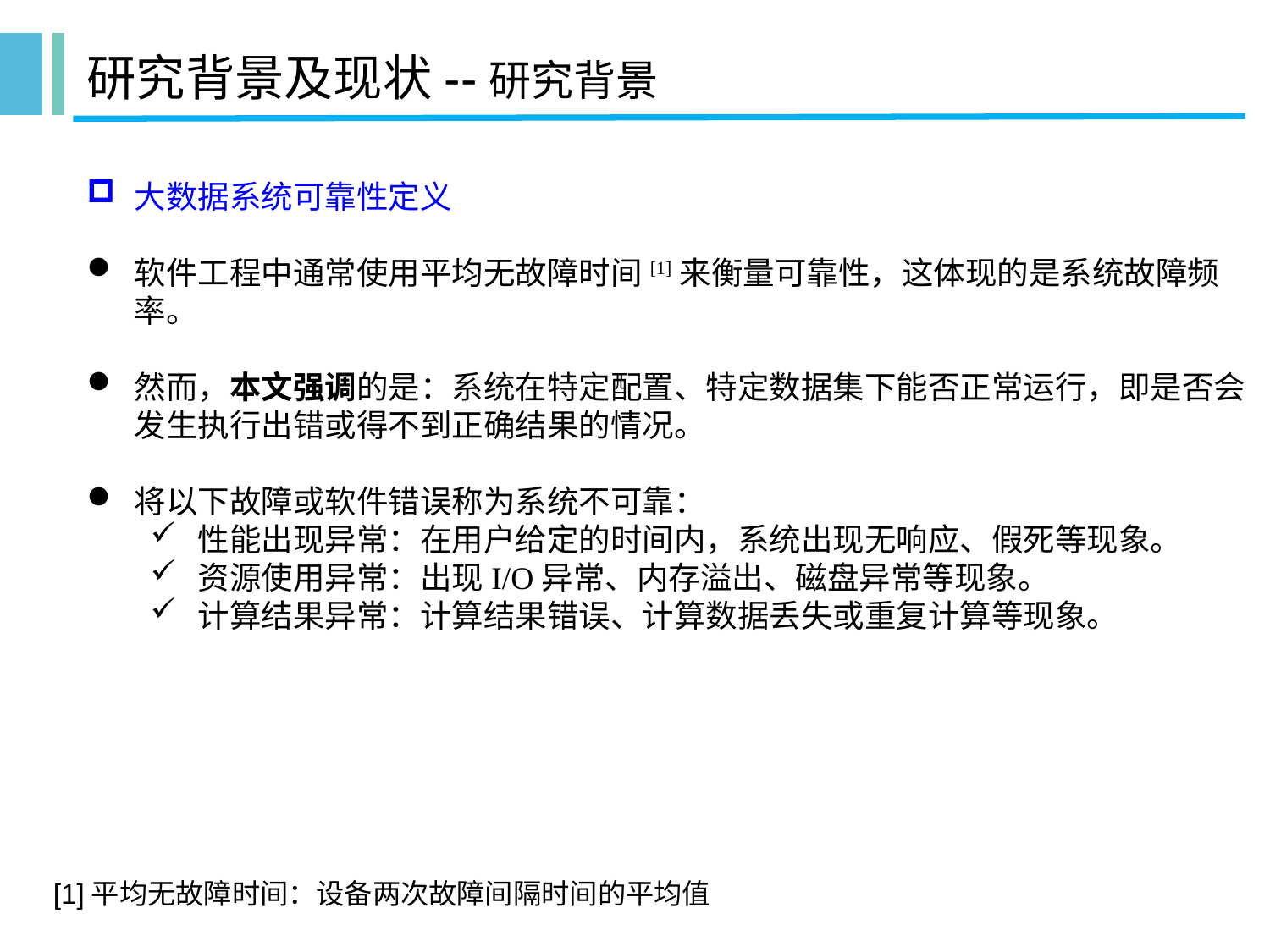

# 研究背景及现状--研究背景
大数据系统可靠性定义

软件工程中通常使用平均无故障时间[1]来衡量可靠性，这体现的是系统故障频率。

然而，本文强调的是：系统在特定配置、特定数据集下能否正常运行，即是否会发生执行出错或得不到正确结果的情况。

将以下故障或软件错误称为系统不可靠：
性能出现异常：在用户给定的时间内，系统出现无响应、假死等现象。
资源使用异常：出现I/O异常、内存溢出、磁盘异常等现象。
计算结果异常：计算结果错误、计算数据丢失或重复计算等现象。

[1]平均无故障时间：设备两次故障间隔时间的平均值